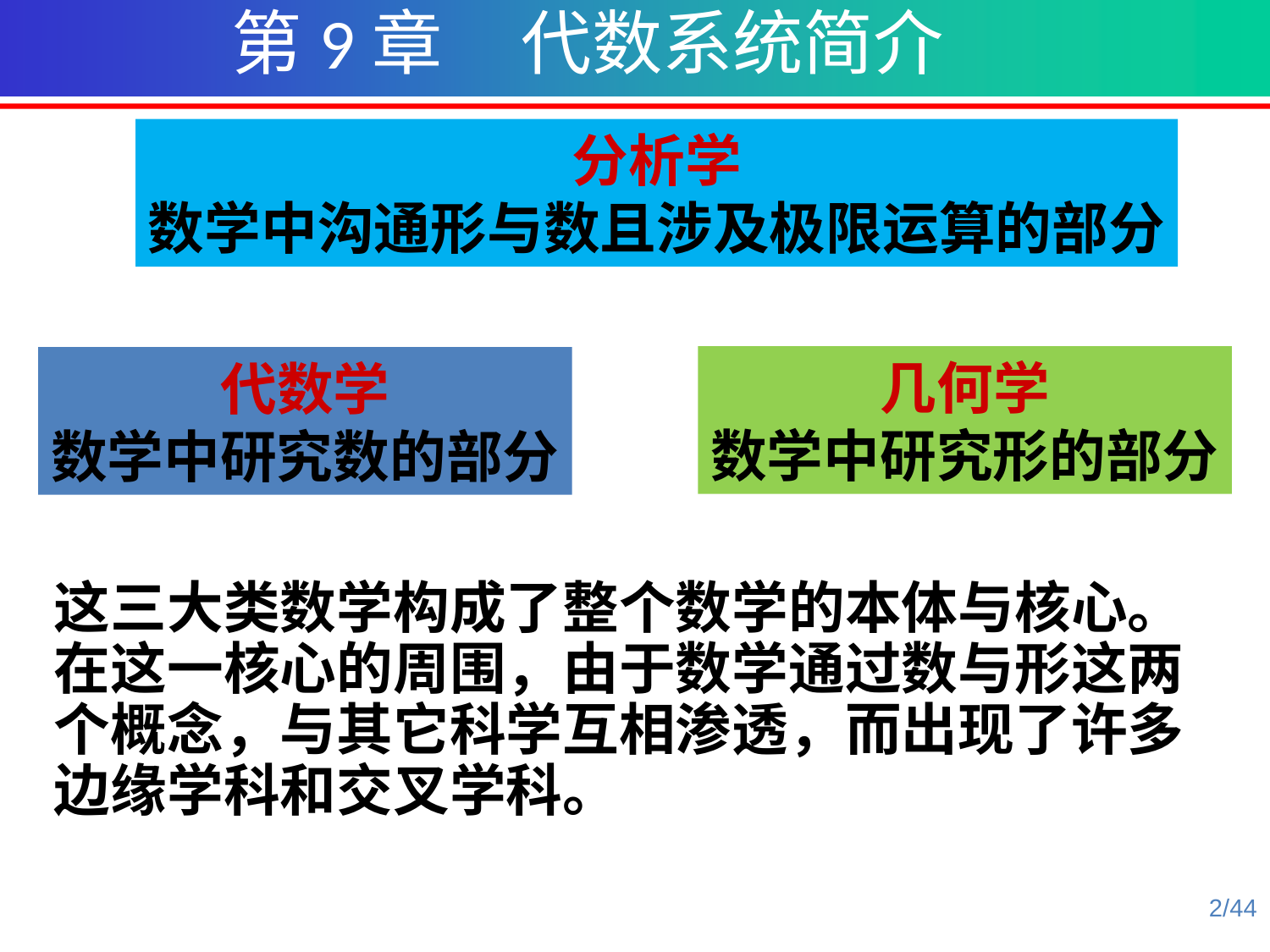

第9章     代数系统简介
分析学
数学中沟通形与数且涉及极限运算的部分
几何学
数学中研究形的部分
代数学
数学中研究数的部分
这三大类数学构成了整个数学的本体与核心。在这一核心的周围，由于数学通过数与形这两个概念，与其它科学互相渗透，而出现了许多边缘学科和交叉学科。
2/44